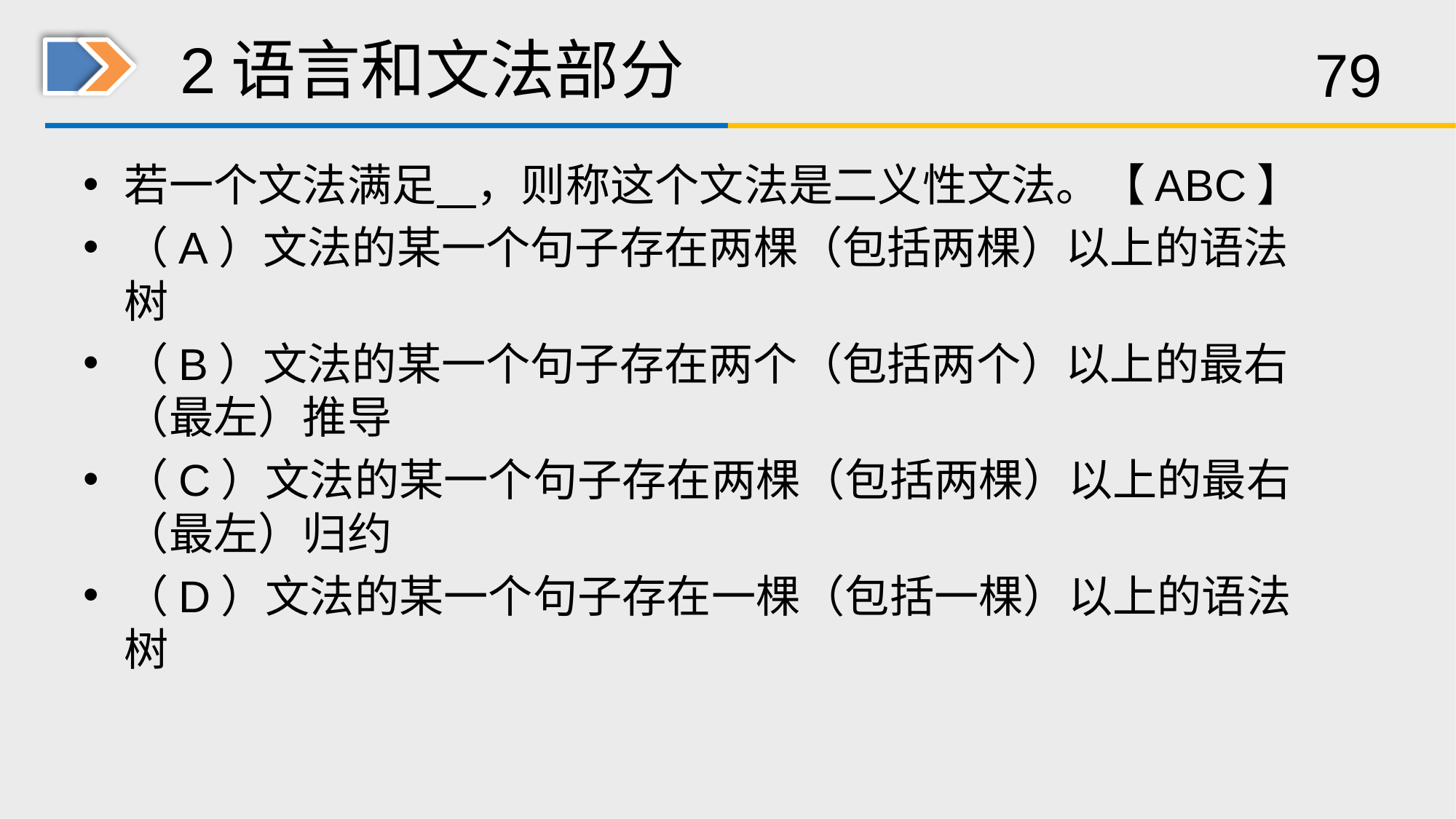

# 2语言和文法部分
79
若一个文法满足    ，则称这个文法是二义性文法。【ABC】
（A）文法的某一个句子存在两棵（包括两棵）以上的语法树
（B）文法的某一个句子存在两个（包括两个）以上的最右（最左）推导
（C）文法的某一个句子存在两棵（包括两棵）以上的最右（最左）归约
（D）文法的某一个句子存在一棵（包括一棵）以上的语法树